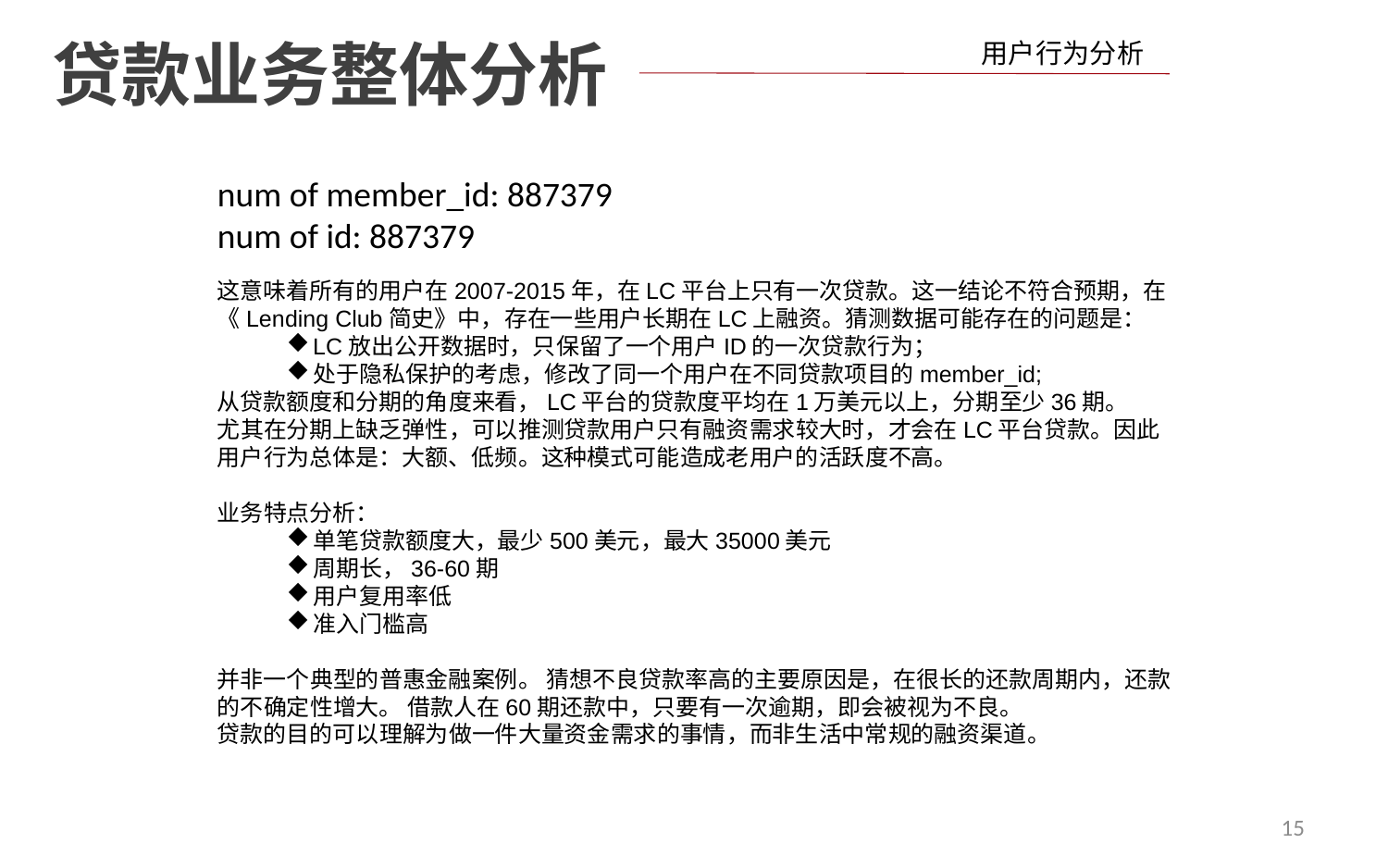

贷款业务整体分析
用户行为分析
num of member_id: 887379
num of id: 887379
这意味着所有的用户在2007-2015年，在LC平台上只有一次贷款。这一结论不符合预期，在《Lending Club简史》中，存在一些用户长期在LC上融资。猜测数据可能存在的问题是：
LC放出公开数据时，只保留了一个用户ID的一次贷款行为；
处于隐私保护的考虑，修改了同一个用户在不同贷款项目的member_id;
从贷款额度和分期的角度来看，LC平台的贷款度平均在1万美元以上，分期至少36期。
尤其在分期上缺乏弹性，可以推测贷款用户只有融资需求较大时，才会在LC平台贷款。因此用户行为总体是：大额、低频。这种模式可能造成老用户的活跃度不高。

业务特点分析：
单笔贷款额度大，最少500美元，最大35000美元
周期长，36-60期
用户复用率低
准入门槛高

并非一个典型的普惠金融案例。 猜想不良贷款率高的主要原因是，在很长的还款周期内，还款的不确定性增大。 借款人在60期还款中，只要有一次逾期，即会被视为不良。
贷款的目的可以理解为做一件大量资金需求的事情，而非生活中常规的融资渠道。
15
.